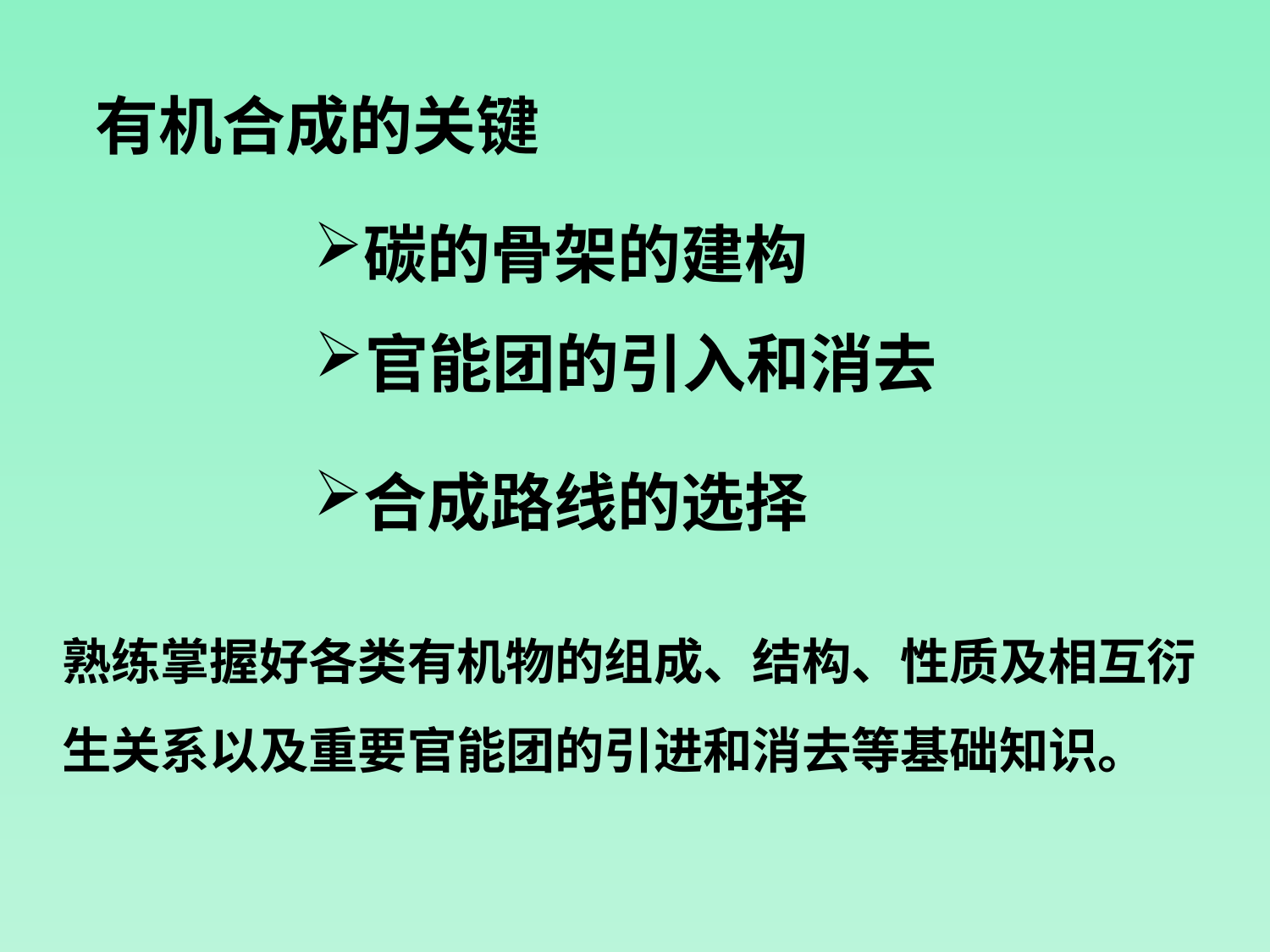

有机合成的关键
碳的骨架的建构
官能团的引入和消去
合成路线的选择
熟练掌握好各类有机物的组成、结构、性质及相互衍生关系以及重要官能团的引进和消去等基础知识。